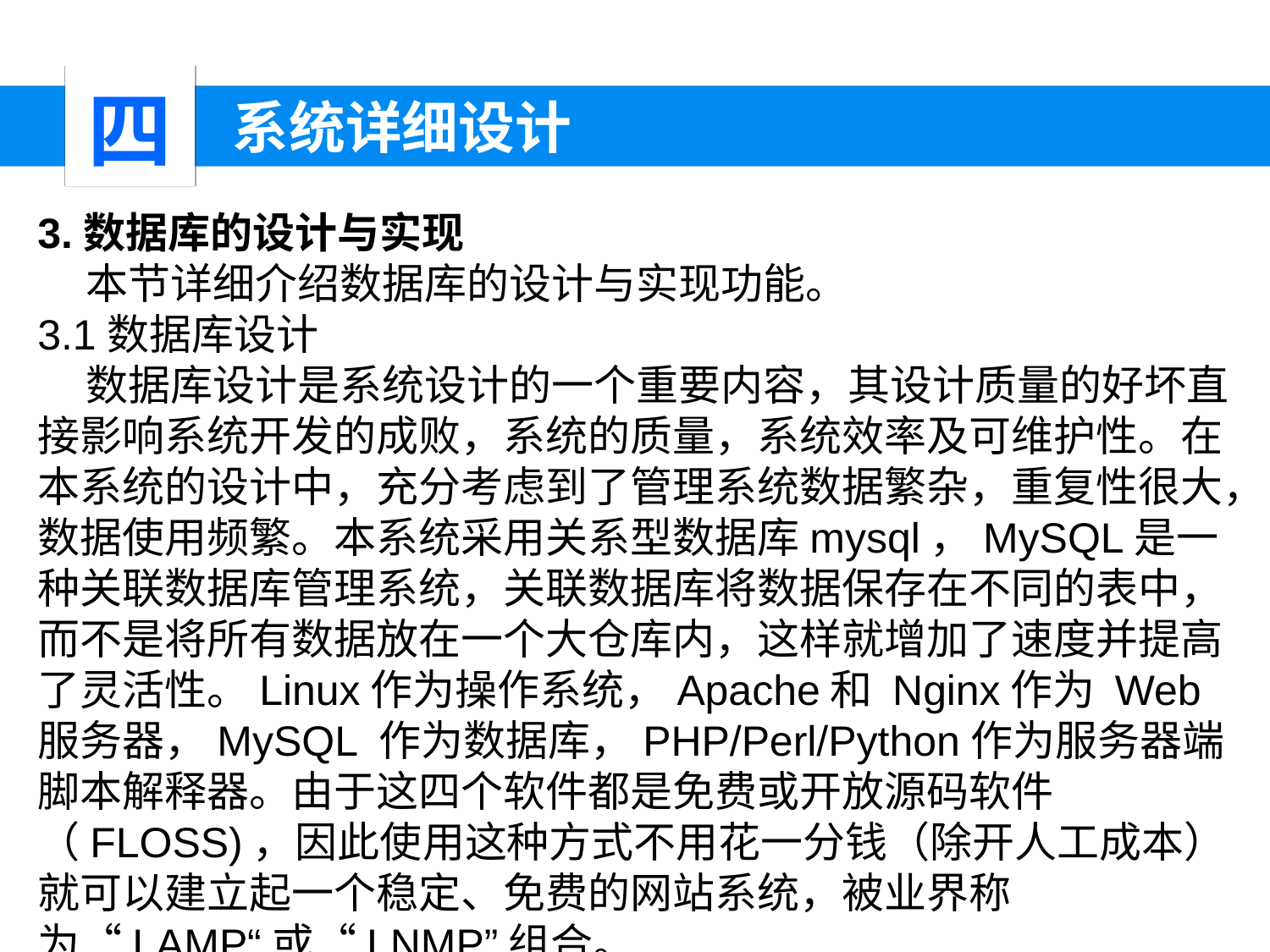

四
                系统详细设计
3.数据库的设计与实现
    本节详细介绍数据库的设计与实现功能。
3.1数据库设计
    数据库设计是系统设计的一个重要内容，其设计质量的好坏直接影响系统开发的成败，系统的质量，系统效率及可维护性。在本系统的设计中，充分考虑到了管理系统数据繁杂，重复性很大，数据使用频繁。本系统采用关系型数据库mysql，MySQL是一种关联数据库管理系统，关联数据库将数据保存在不同的表中，而不是将所有数据放在一个大仓库内，这样就增加了速度并提高了灵活性。Linux作为操作系统，Apache和 Nginx作为 Web 服务器，MySQL 作为数据库，PHP/Perl/Python作为服务器端脚本解释器。由于这四个软件都是免费或开放源码软件（FLOSS)，因此使用这种方式不用花一分钱（除开人工成本）就可以建立起一个稳定、免费的网站系统，被业界称为“LAMP“或“LNMP”组合。